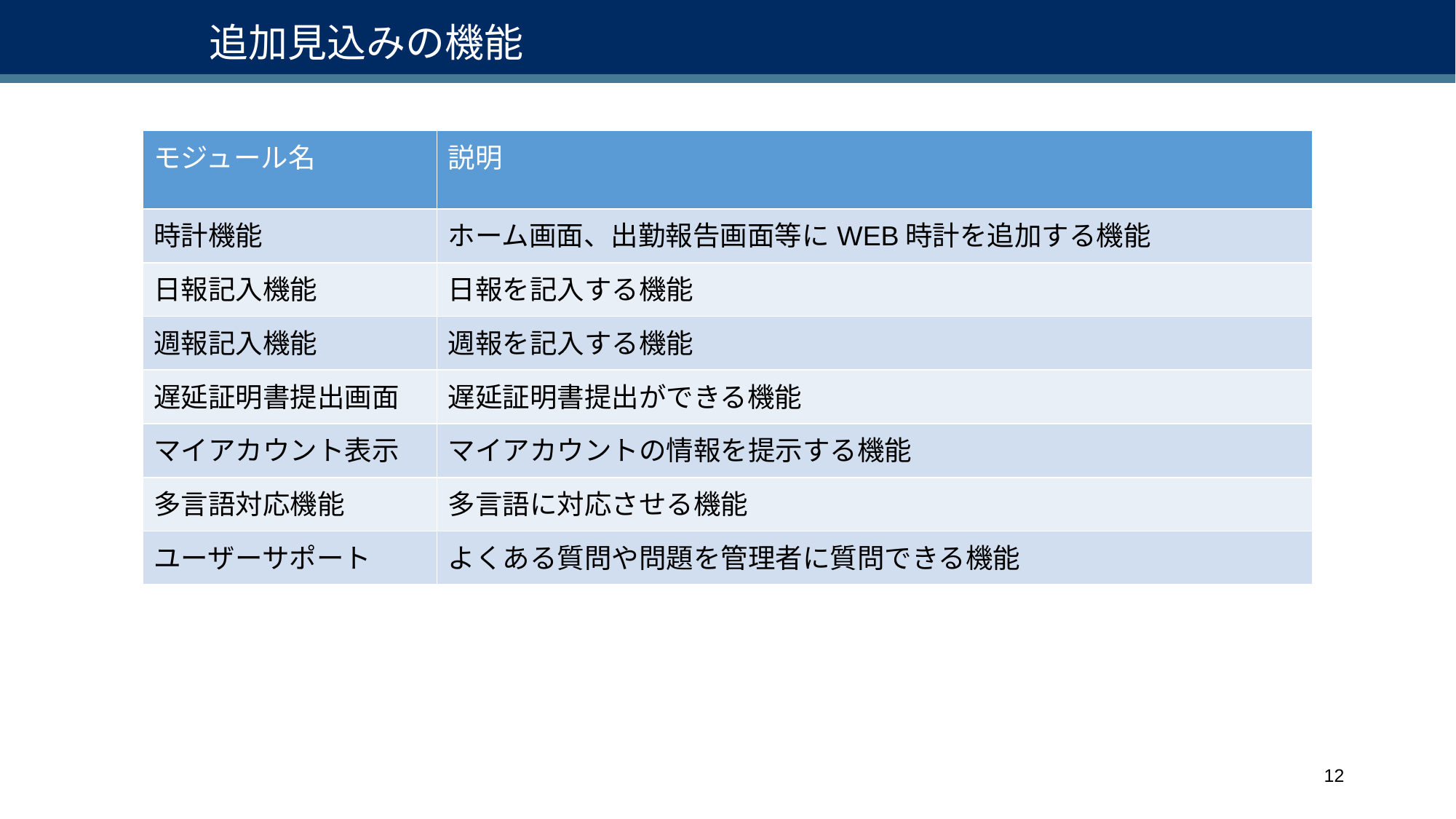

追加見込みの機能
| モジュール名 | 説明 |
| --- | --- |
| 時計機能 | ホーム画面、出勤報告画面等にWEB時計を追加する機能 |
| 日報記入機能 | 日報を記入する機能 |
| 週報記入機能 | 週報を記入する機能 |
| 遅延証明書提出画面 | 遅延証明書提出ができる機能 |
| マイアカウント表示 | マイアカウントの情報を提示する機能 |
| 多言語対応機能 | 多言語に対応させる機能 |
| ユーザーサポート | よくある質問や問題を管理者に質問できる機能 |
12